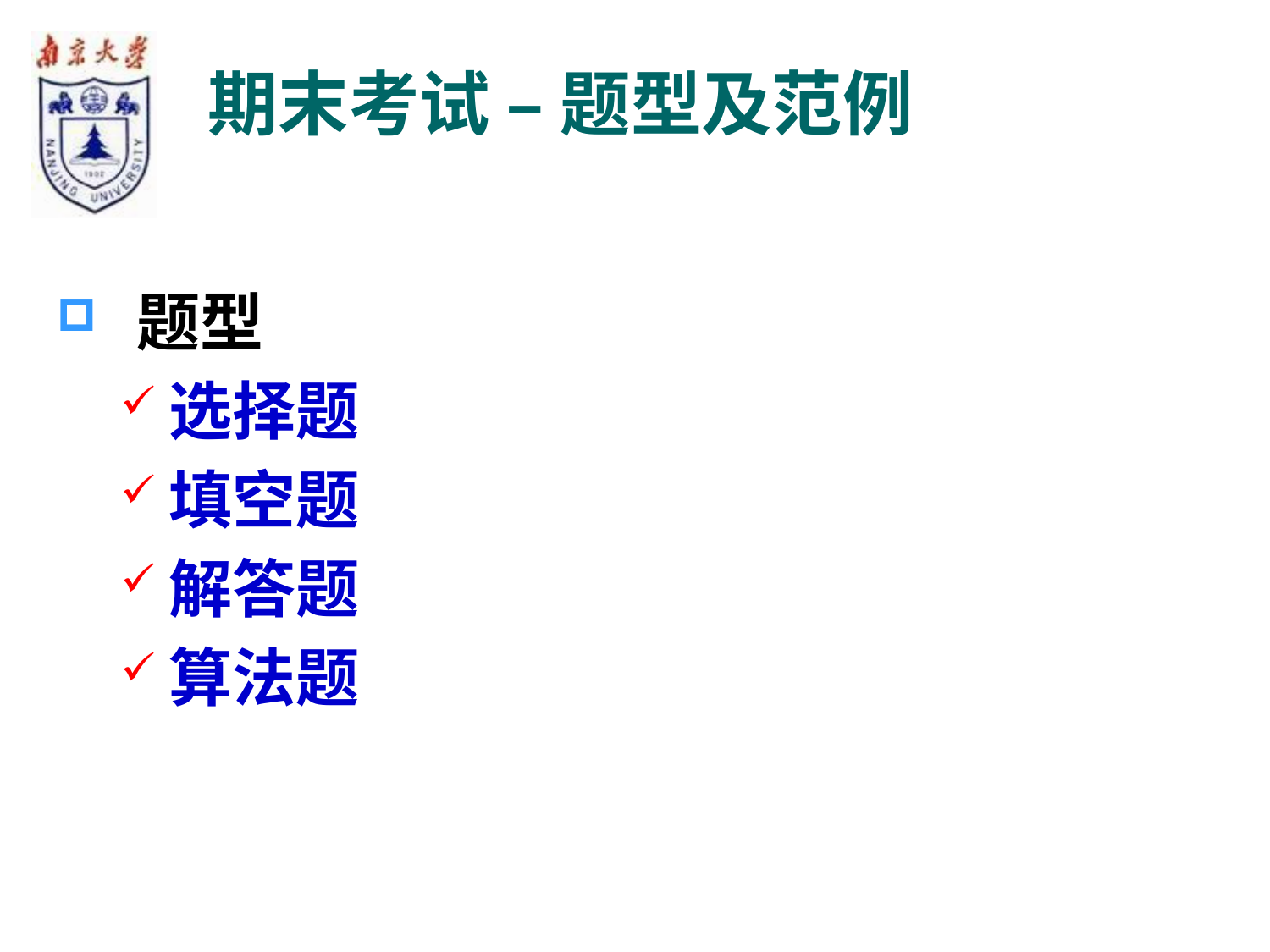

期末考试 – 题型及范例
题型
选择题
填空题
解答题
算法题